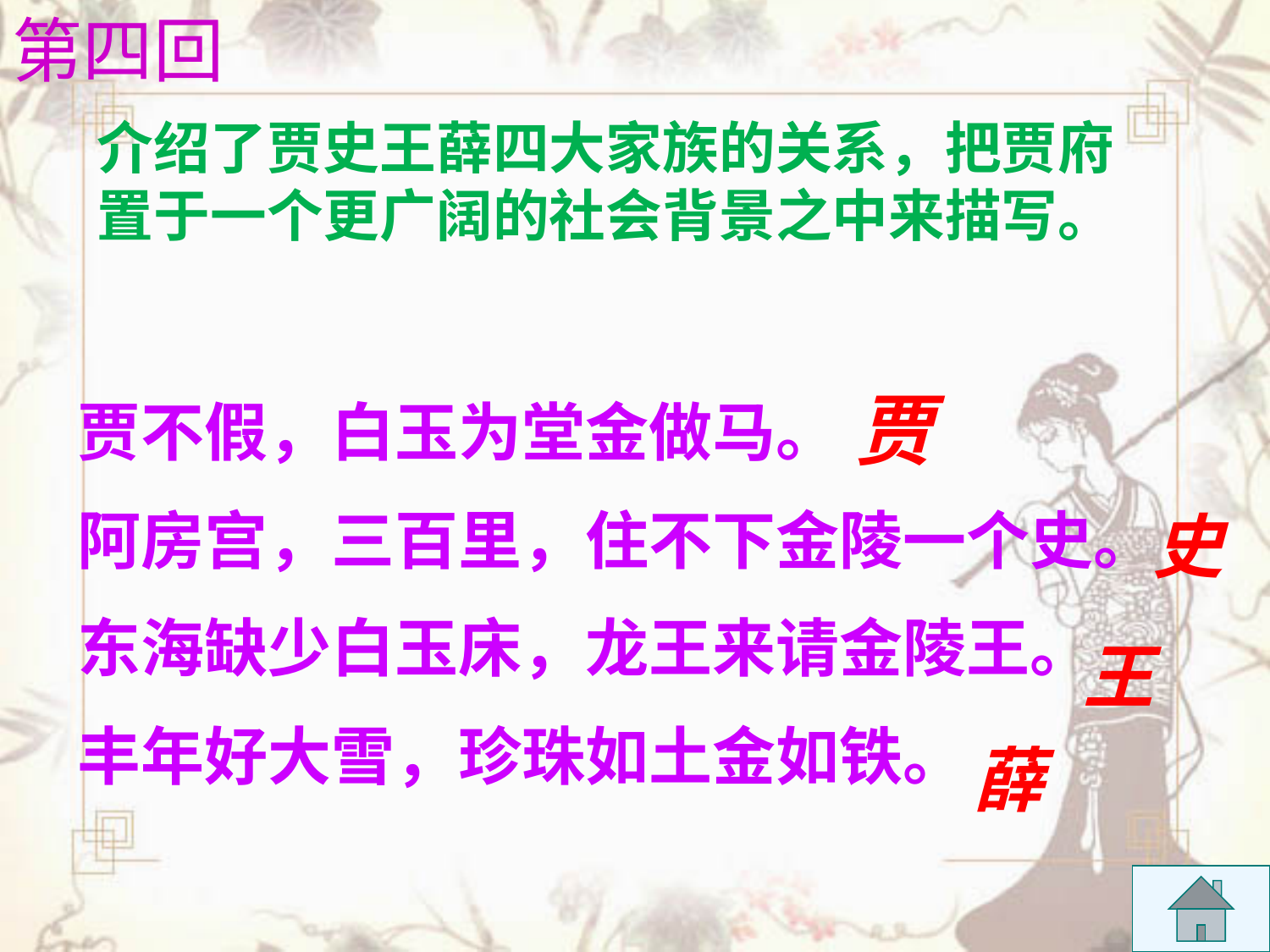

第四回
介绍了贾史王薛四大家族的关系，把贾府置于一个更广阔的社会背景之中来描写。
贾不假，白玉为堂金做马。
阿房宫，三百里，住不下金陵一个史。
东海缺少白玉床，龙王来请金陵王。
丰年好大雪，珍珠如土金如铁。
贾
史
王
薛

13